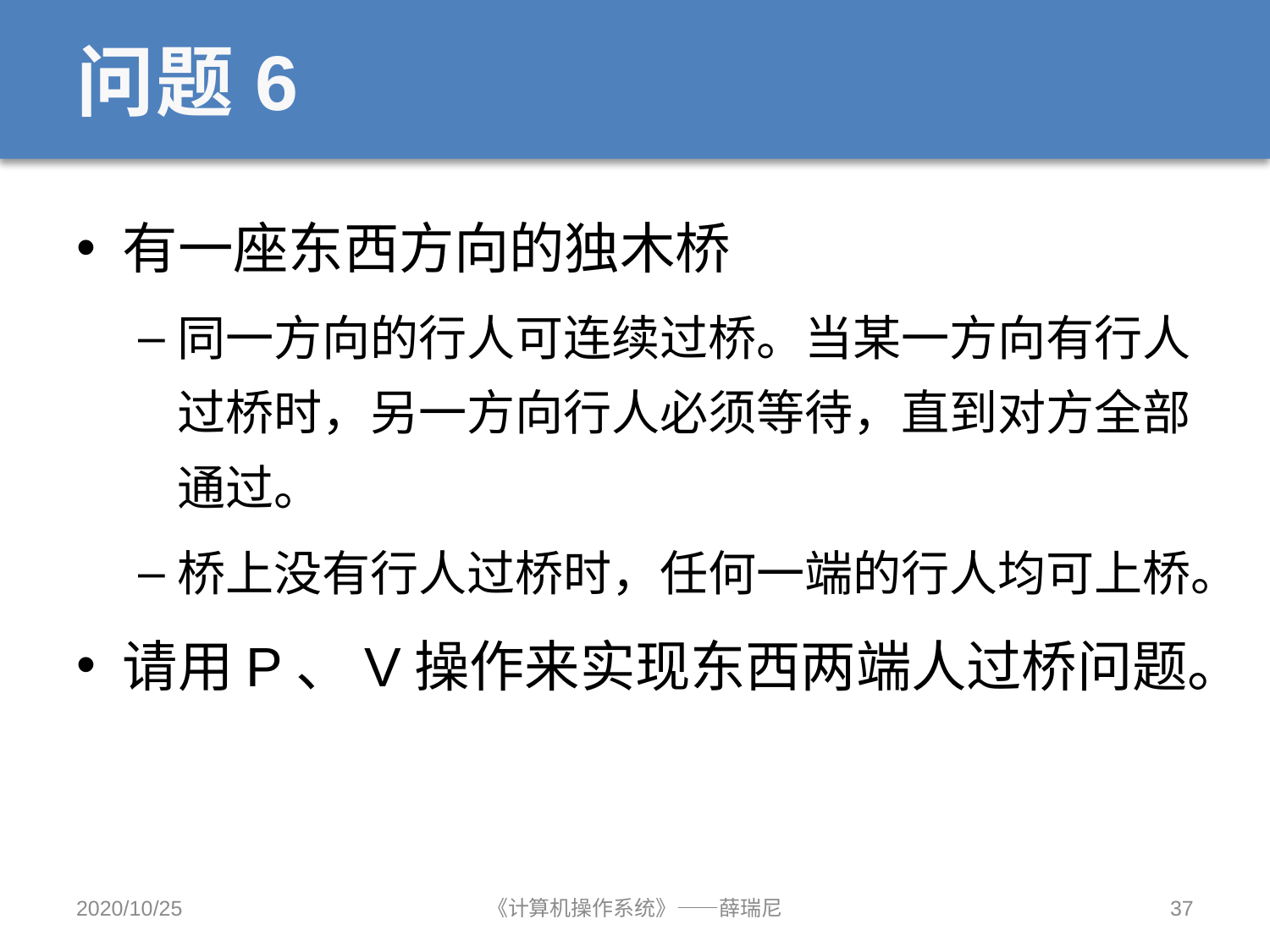

# 问题6
有一座东西方向的独木桥
同一方向的行人可连续过桥。当某一方向有行人过桥时，另一方向行人必须等待，直到对方全部通过。
桥上没有行人过桥时，任何一端的行人均可上桥。
请用P、V操作来实现东西两端人过桥问题。
2020/10/25
《计算机操作系统》——薛瑞尼
37